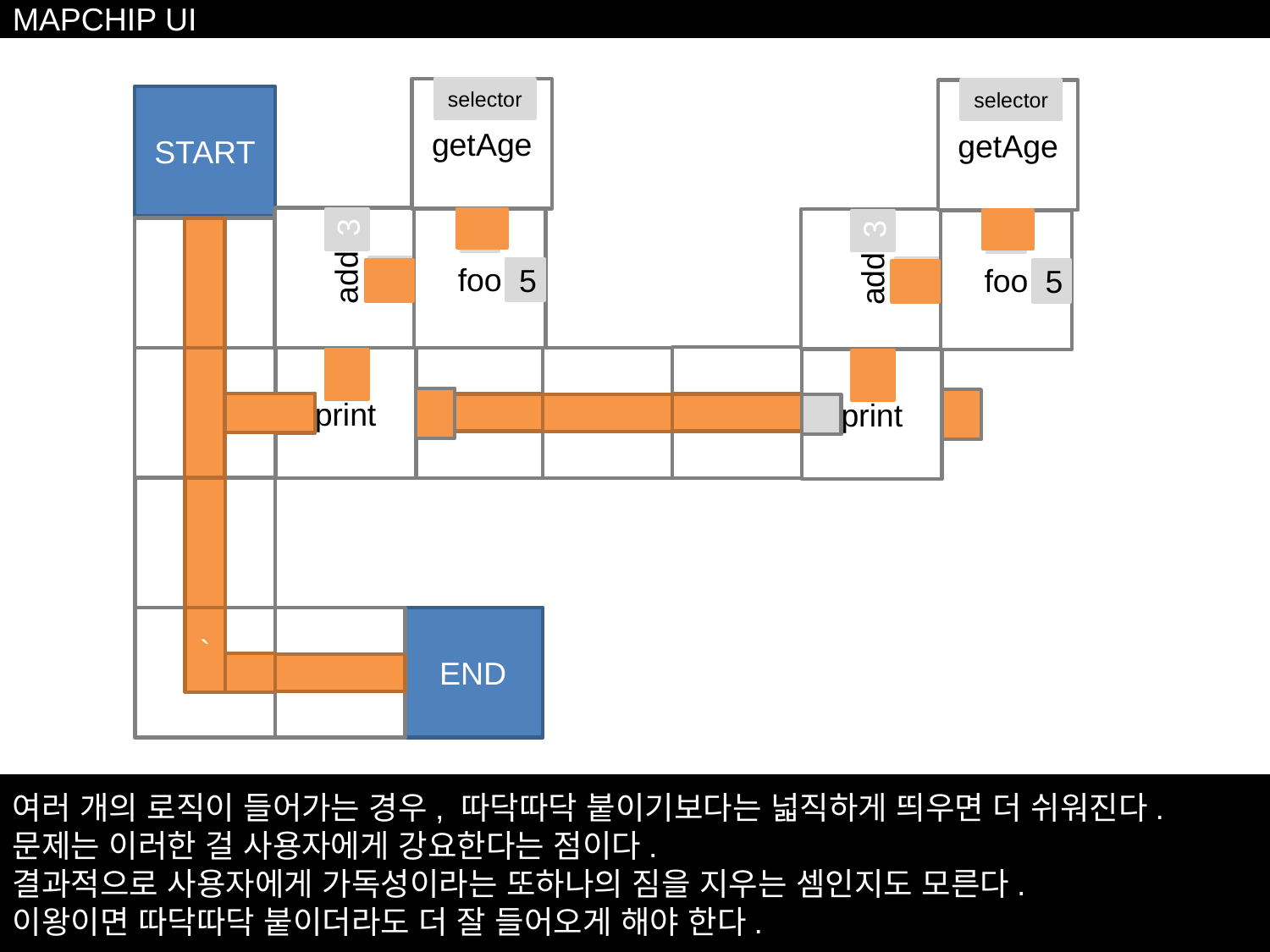

MAPCHIP UI
getAge
selector

getAge
selector

START
foo

5

foo

5

add
3
5

add
3
5

print

print

3

END

`

여러 개의 로직이 들어가는 경우, 따닥따닥 붙이기보다는 넓직하게 띄우면 더 쉬워진다.
문제는 이러한 걸 사용자에게 강요한다는 점이다.
결과적으로 사용자에게 가독성이라는 또하나의 짐을 지우는 셈인지도 모른다.
이왕이면 따닥따닥 붙이더라도 더 잘 들어오게 해야 한다.